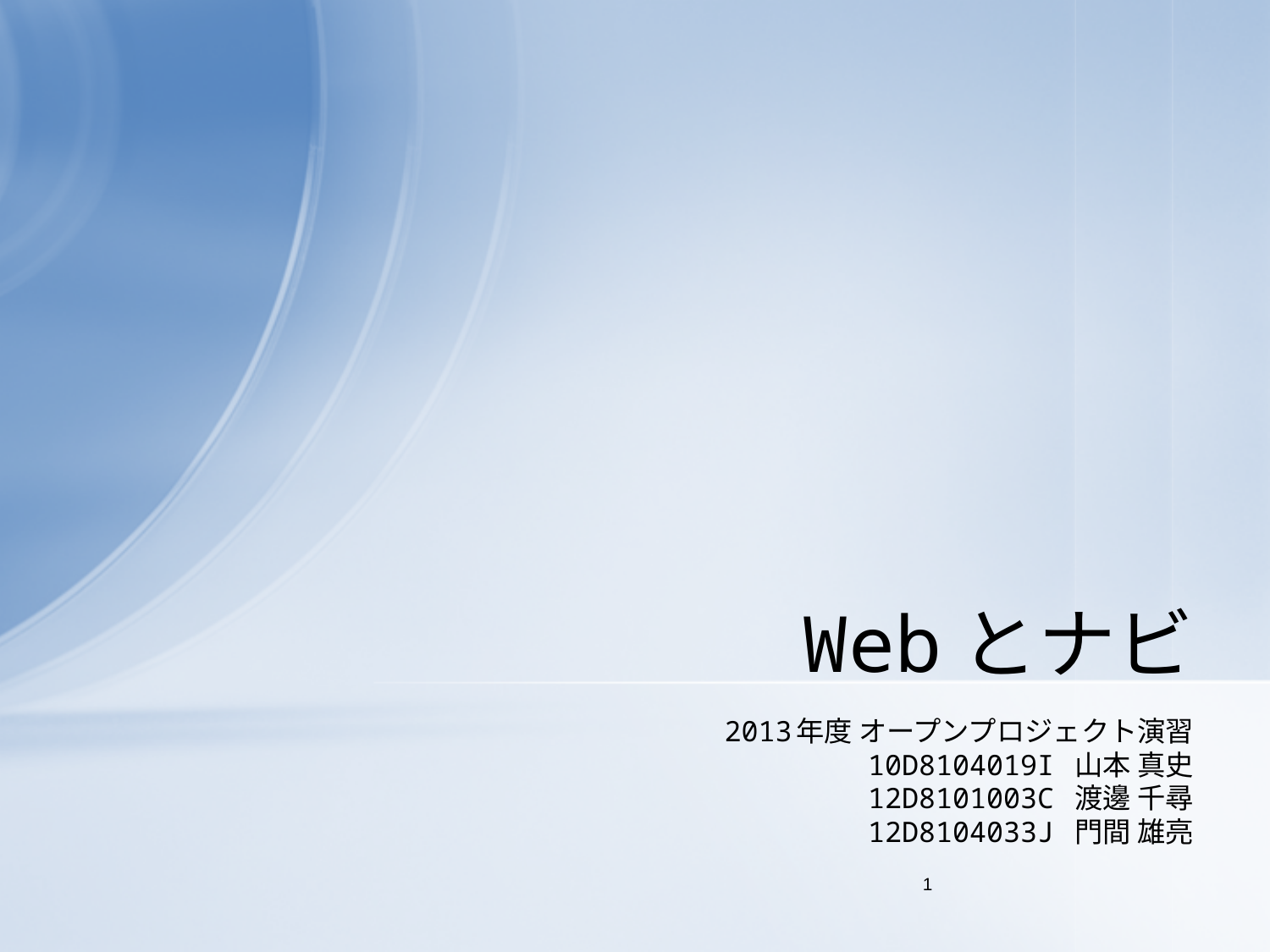

# Webとナビ
2013年度 オープンプロジェクト演習
10D8104019I 山本 真史
12D8101003C 渡邊 千尋
12D8104033J 門間 雄亮
1